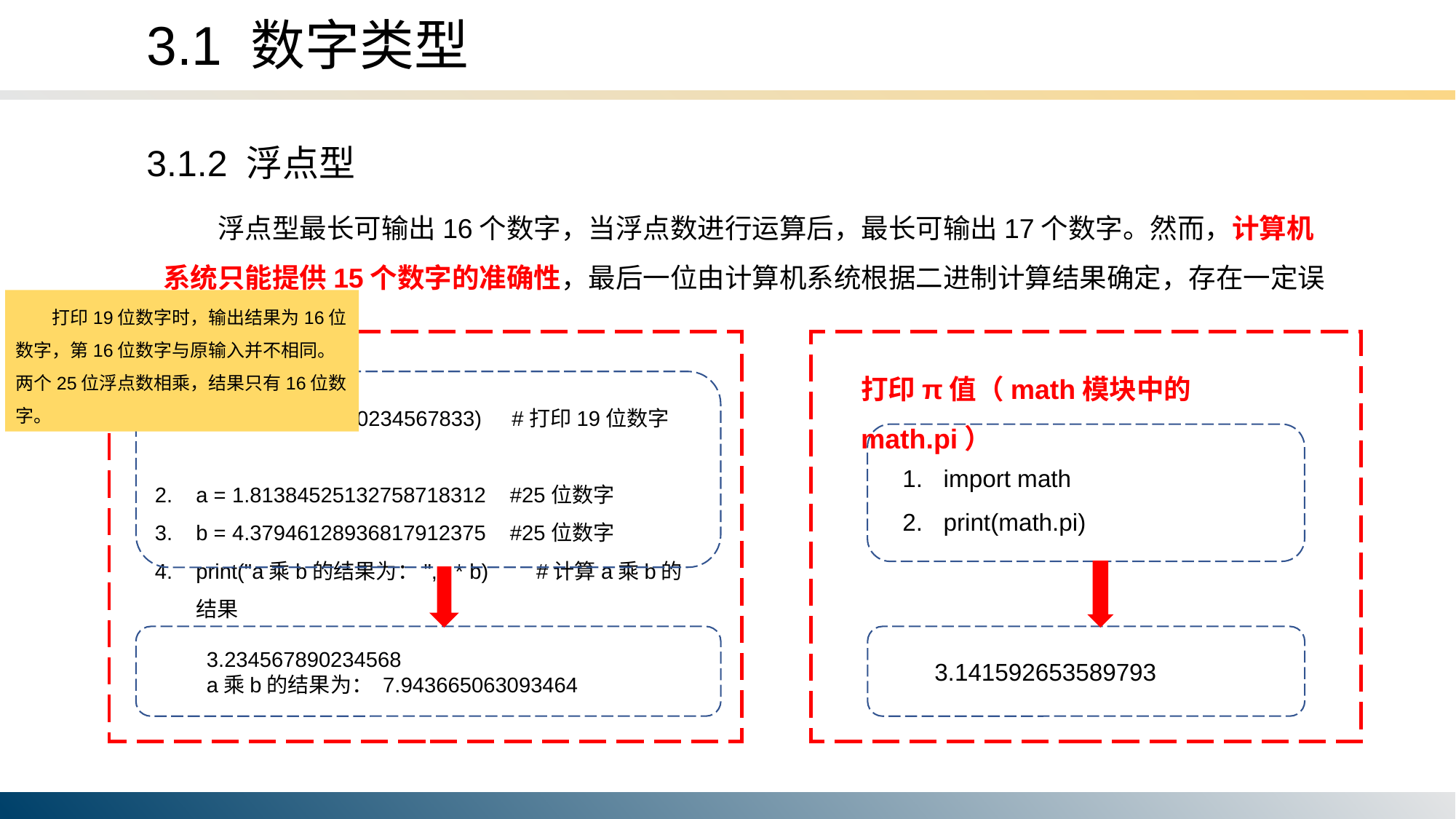

3.1 数字类型

3.1.2 浮点型
浮点型最长可输出16个数字，当浮点数进行运算后，最长可输出17个数字。然而，计算机系统只能提供15个数字的准确性，最后一位由计算机系统根据二进制计算结果确定，存在一定误差。
打印19位数字时，输出结果为16位数字，第16位数字与原输入并不相同。两个25位浮点数相乘，结果只有16位数字。

打印π值（math模块中的math.pi）

print(3.234567890234567833)     #打印19位数字
a = 1.81384525132758718312    #25位数字
b = 4.37946128936817912375    #25位数字
print("a乘b的结果为：",a * b)        #计算a乘b的结果

3.234567890234568
a乘b的结果为： 7.943665063093464

import math
print(math.pi)

3.141592653589793